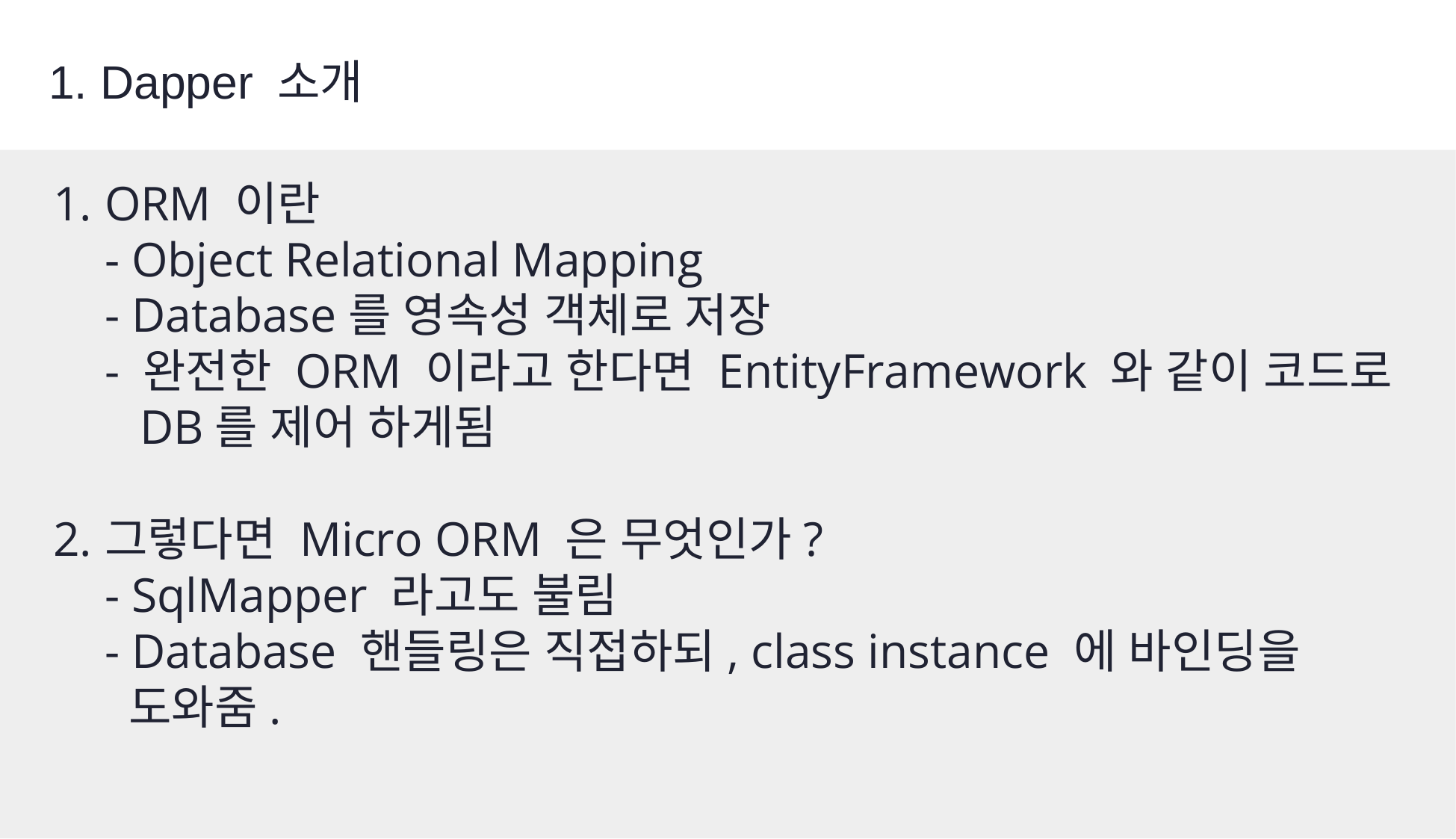

1. Dapper 소개
ORM 이란
- Object Relational Mapping
- Database를 영속성 객체로 저장
- 완전한 ORM 이라고 한다면 EntityFramework 와 같이 코드로
  DB를 제어 하게됨
그렇다면 Micro ORM 은 무엇인가?
- SqlMapper 라고도 불림
- Database 핸들링은 직접하되, class instance 에 바인딩을
  도와줌.